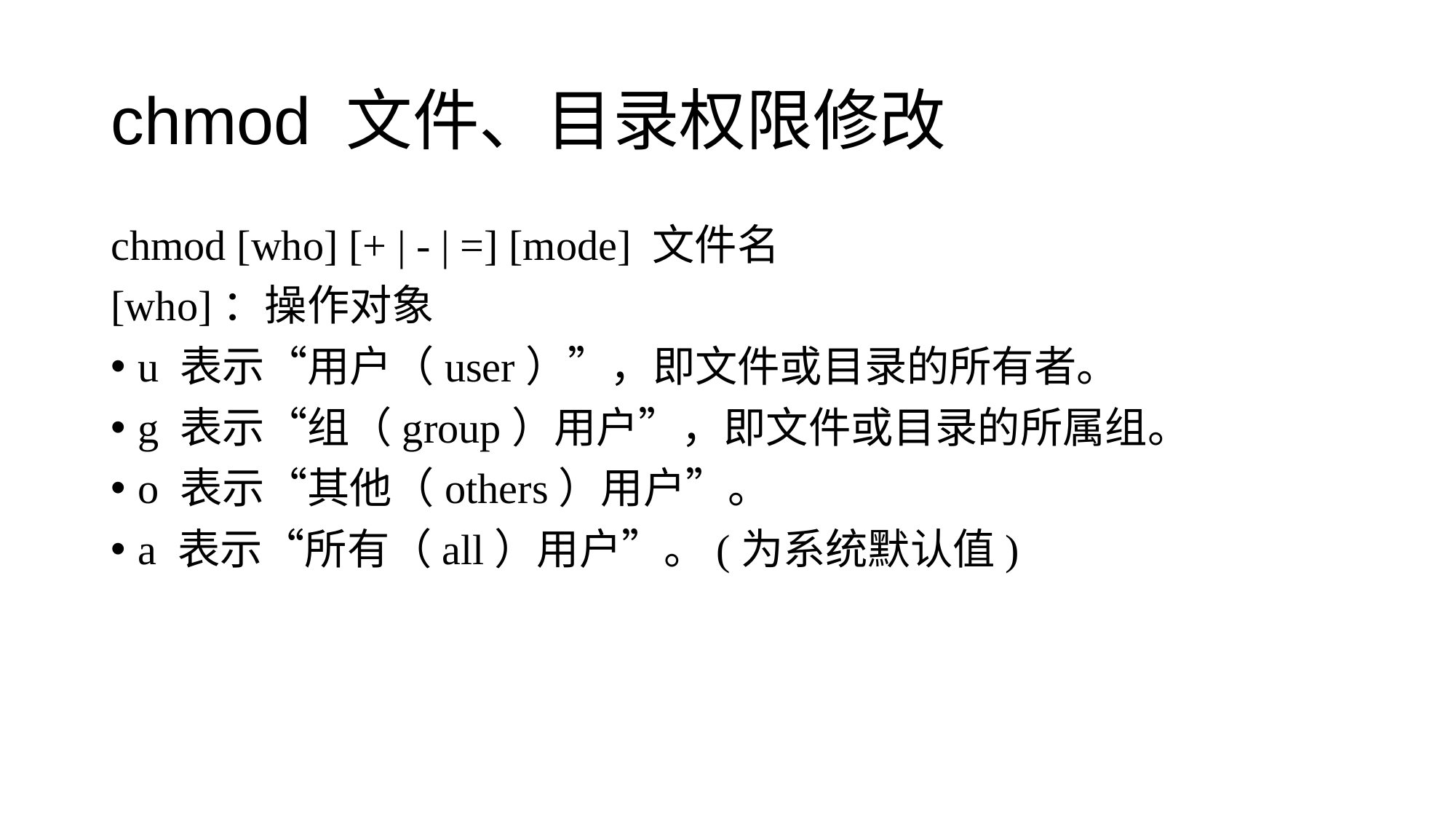

# chmod 文件、目录权限修改
chmod [who] [+ | - | =] [mode] 文件名
[who]：操作对象
u 表示“用户（user）”，即文件或目录的所有者。
g 表示“组（group）用户”，即文件或目录的所属组。
o 表示“其他（others）用户”。
a 表示“所有（all）用户”。(为系统默认值)